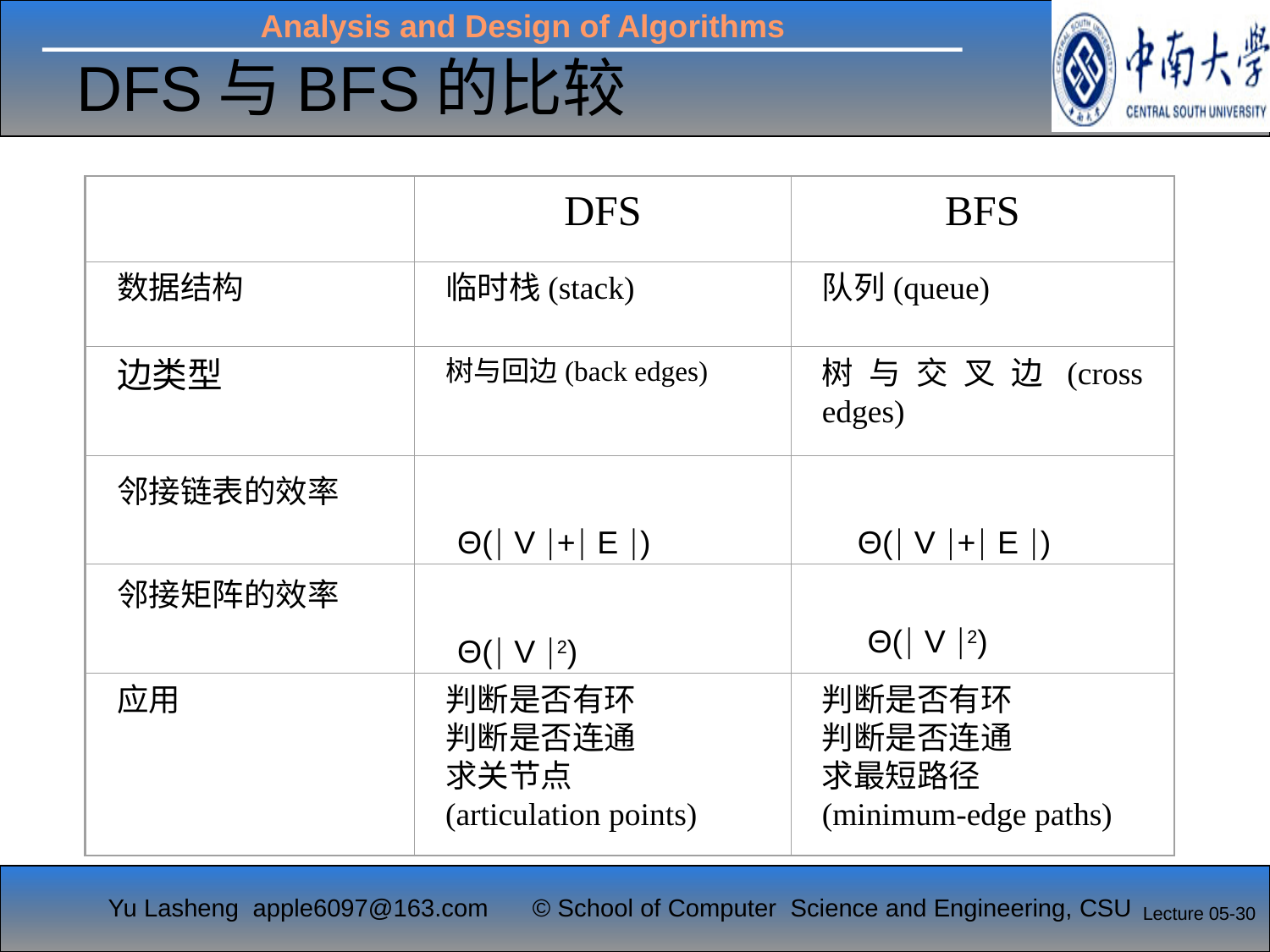

# DFS与BFS的比较

DFS

BFS

数据结构

临时栈(stack)

队列(queue)

边类型

树与回边(back edges)

树与交叉边(cross edges)

邻接链表的效率

邻接矩阵的效率

应用

判断是否有环
判断是否连通
求关节点
(articulation points)

判断是否有环
判断是否连通
求最短路径
(minimum-edge paths)

Θ(| V |+| E |)
Θ(| V |+| E |)
Θ(| V |2)
Θ(| V |2)
Lecture 05-30